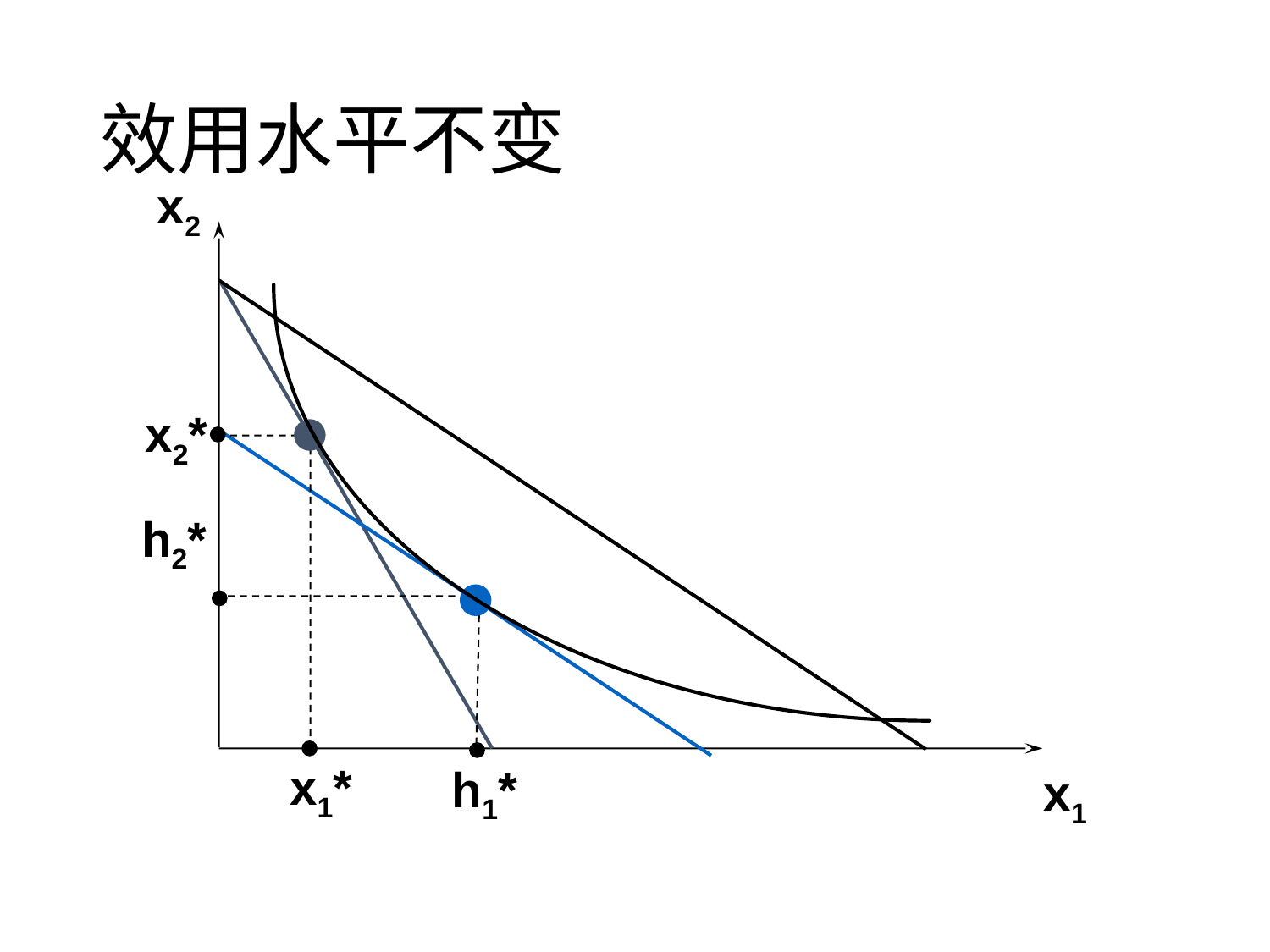

# 效用水平不变
x2

x2*

h2*

x1*
h1*
x1